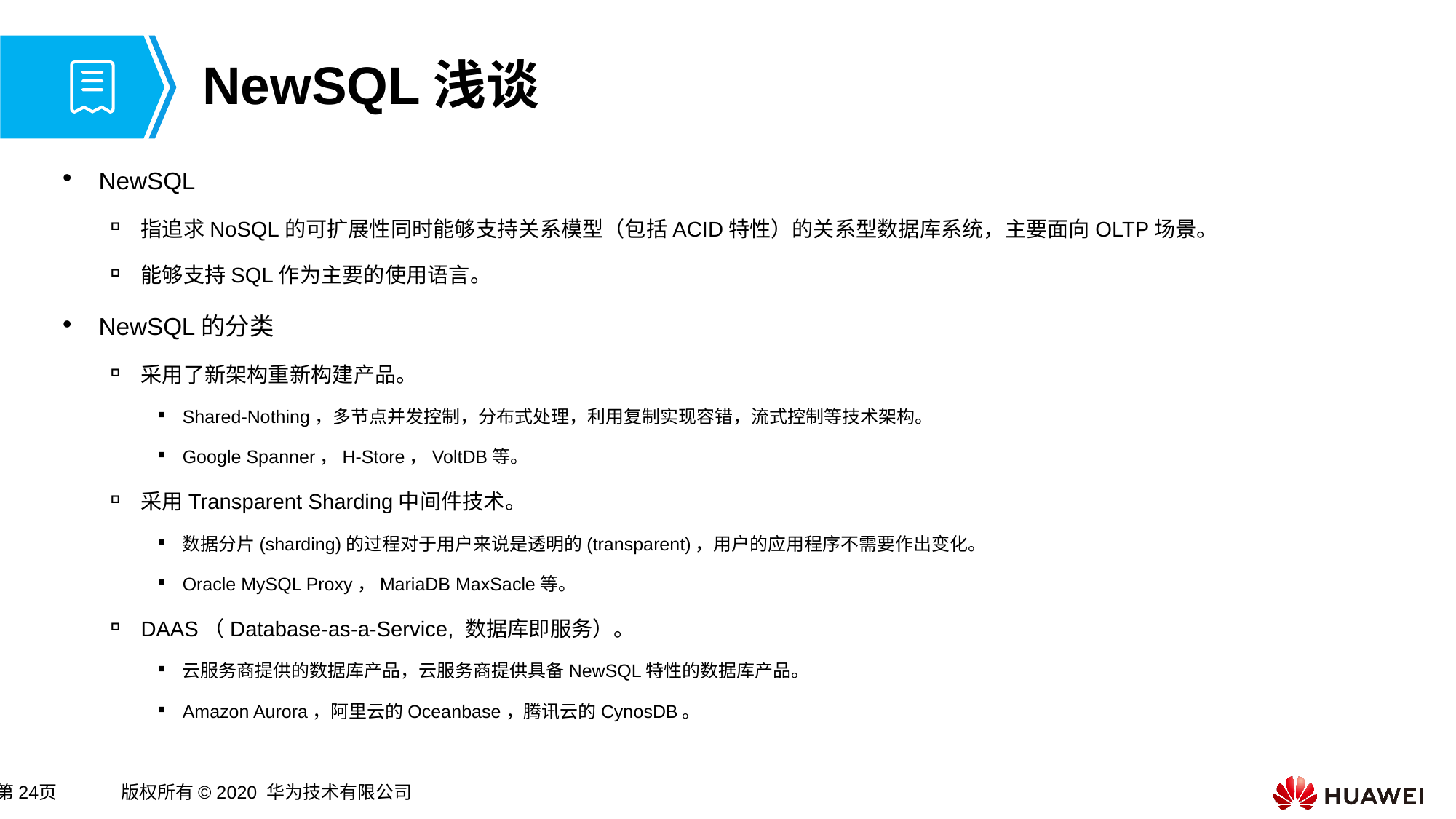

# NewSQL浅谈
NewSQL
指追求NoSQL的可扩展性同时能够支持关系模型（包括ACID特性）的关系型数据库系统，主要面向OLTP场景。
能够支持SQL作为主要的使用语言。
NewSQL的分类
采用了新架构重新构建产品。
Shared-Nothing，多节点并发控制，分布式处理，利用复制实现容错，流式控制等技术架构。
Google Spanner，H-Store，VoltDB等。
采用Transparent Sharding中间件技术。
数据分片(sharding)的过程对于用户来说是透明的(transparent)，用户的应用程序不需要作出变化。
Oracle MySQL Proxy，MariaDB MaxSacle等。
DAAS（Database-as-a-Service, 数据库即服务）。
云服务商提供的数据库产品，云服务商提供具备NewSQL特性的数据库产品。
Amazon Aurora，阿里云的Oceanbase，腾讯云的CynosDB。
Text
Text
Text
Text
Text
Text
Text
Text
Text
Text
Text
Text
Text
Text
Text
Text
Text
Text
Text
Text
Text
Text
Text
Text
Text
Text
Text
Text
Text
Text
Text
Text
Text
Text
Text
Text
Text
Text
Text
Text
Text
Text
Text
Text
Text
Text